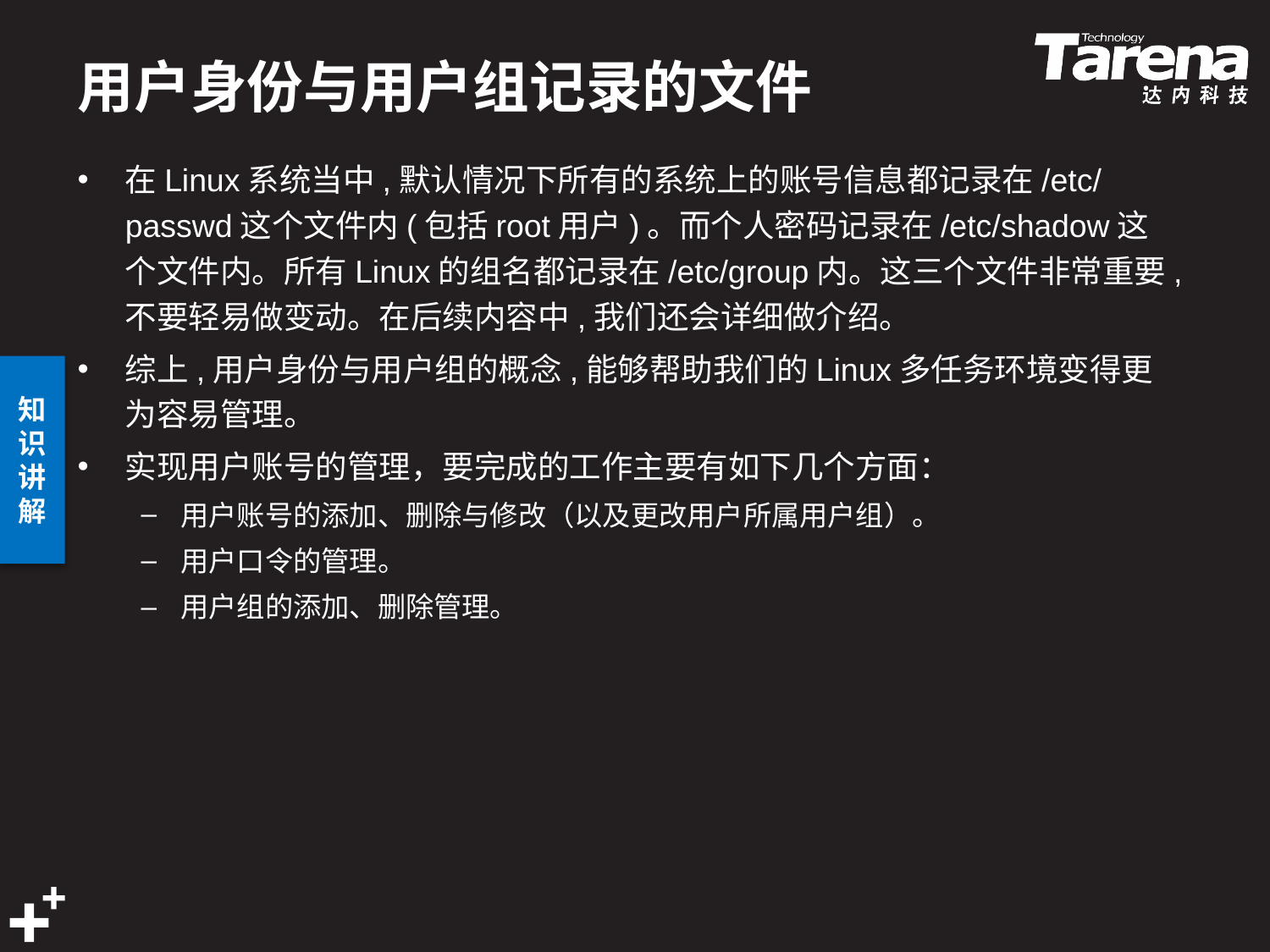

# 用户身份与用户组记录的文件
在Linux系统当中,默认情况下所有的系统上的账号信息都记录在/etc/passwd这个文件内(包括root用户)。而个人密码记录在/etc/shadow这个文件内。所有Linux的组名都记录在/etc/group内。这三个文件非常重要,不要轻易做变动。在后续内容中,我们还会详细做介绍。
综上,用户身份与用户组的概念,能够帮助我们的Linux多任务环境变得更为容易管理。
实现用户账号的管理，要完成的工作主要有如下几个方面：
用户账号的添加、删除与修改（以及更改用户所属用户组）。
用户口令的管理。
用户组的添加、删除管理。